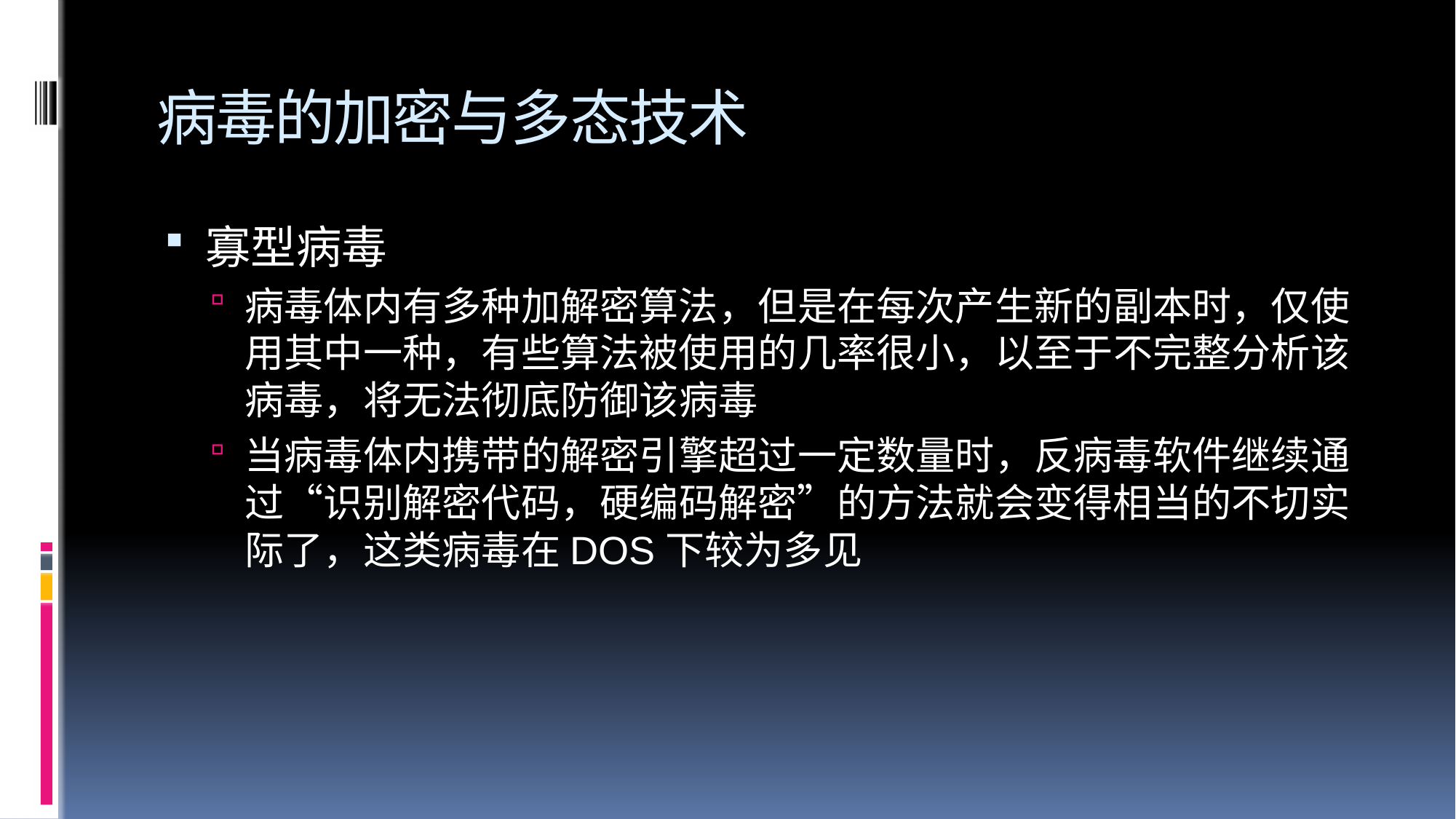

# 病毒的加密与多态技术
寡型病毒
病毒体内有多种加解密算法，但是在每次产生新的副本时，仅使用其中一种，有些算法被使用的几率很小，以至于不完整分析该病毒，将无法彻底防御该病毒
当病毒体内携带的解密引擎超过一定数量时，反病毒软件继续通过“识别解密代码，硬编码解密”的方法就会变得相当的不切实际了，这类病毒在DOS下较为多见